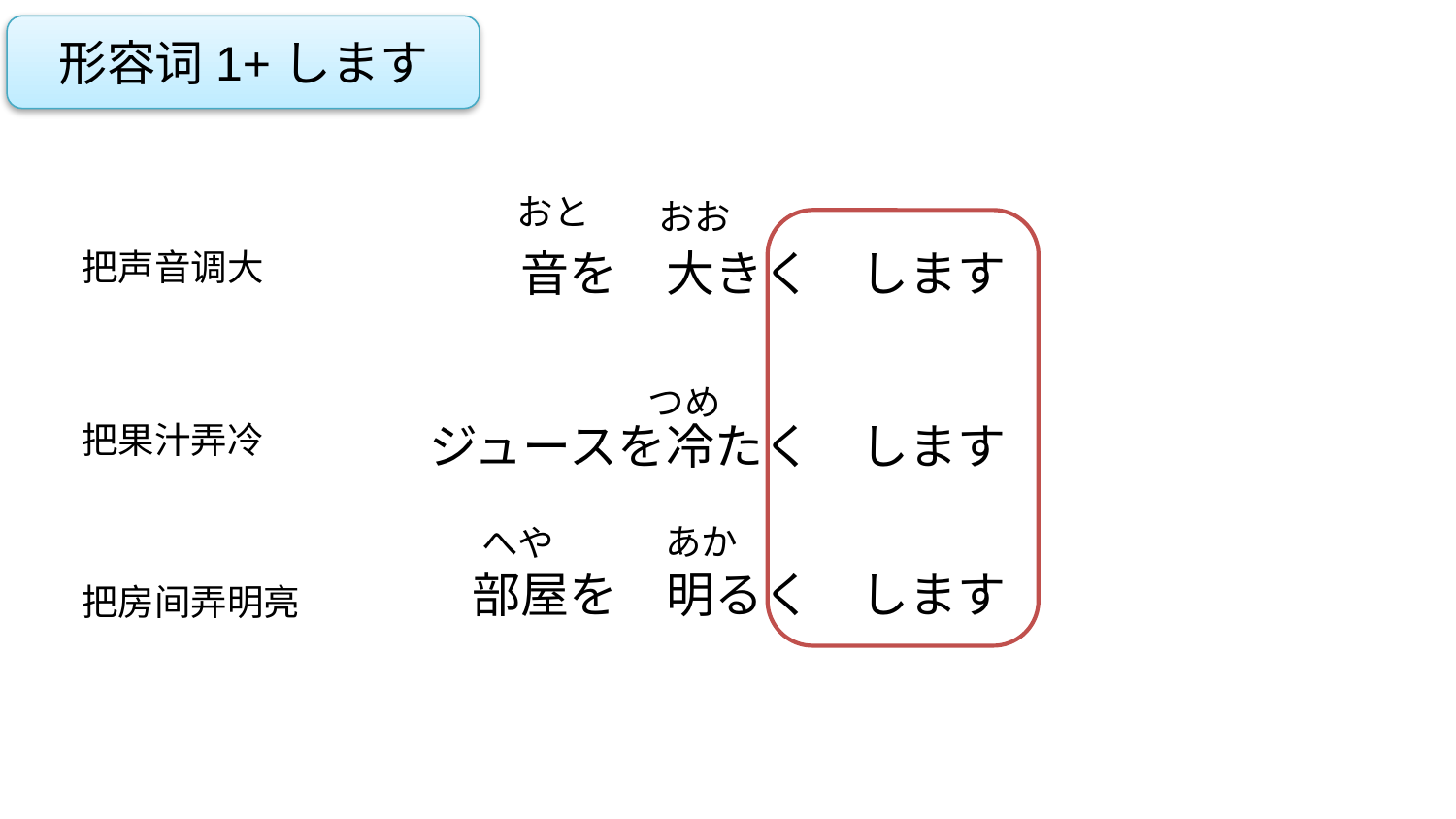

形容词1+します
おと
おお

音を　大きく　します
把声音调大
つめ
ジュースを冷たく　します
把果汁弄冷
あか
へや
部屋を　明るく　します
把房间弄明亮